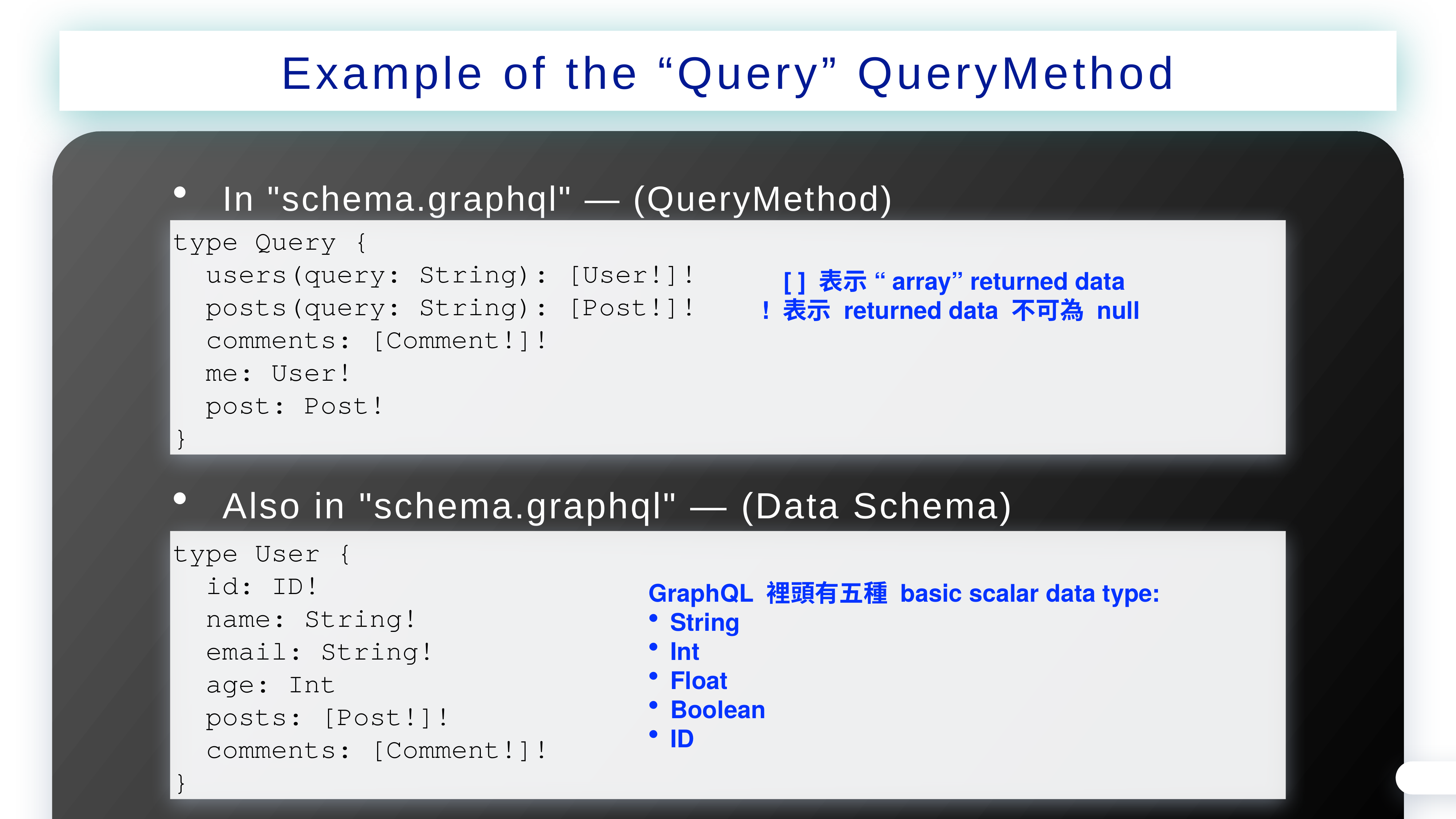

Example of the “Query” QueryMethod
In "schema.graphql" — (QueryMethod)
type Query {
  users(query: String): [User!]!
  posts(query: String): [Post!]!
  comments: [Comment!]!
  me: User!
  post: Post!
}
[ ] 表示 “array” returned data
! 表示 returned data 不可為 null
Also in "schema.graphql" — (Data Schema)
type User {
  id: ID!
  name: String!
  email: String!
  age: Int
  posts: [Post!]!
  comments: [Comment!]!
}
GraphQL 裡頭有五種 basic scalar data type:
String
Int
Float
Boolean
ID
17